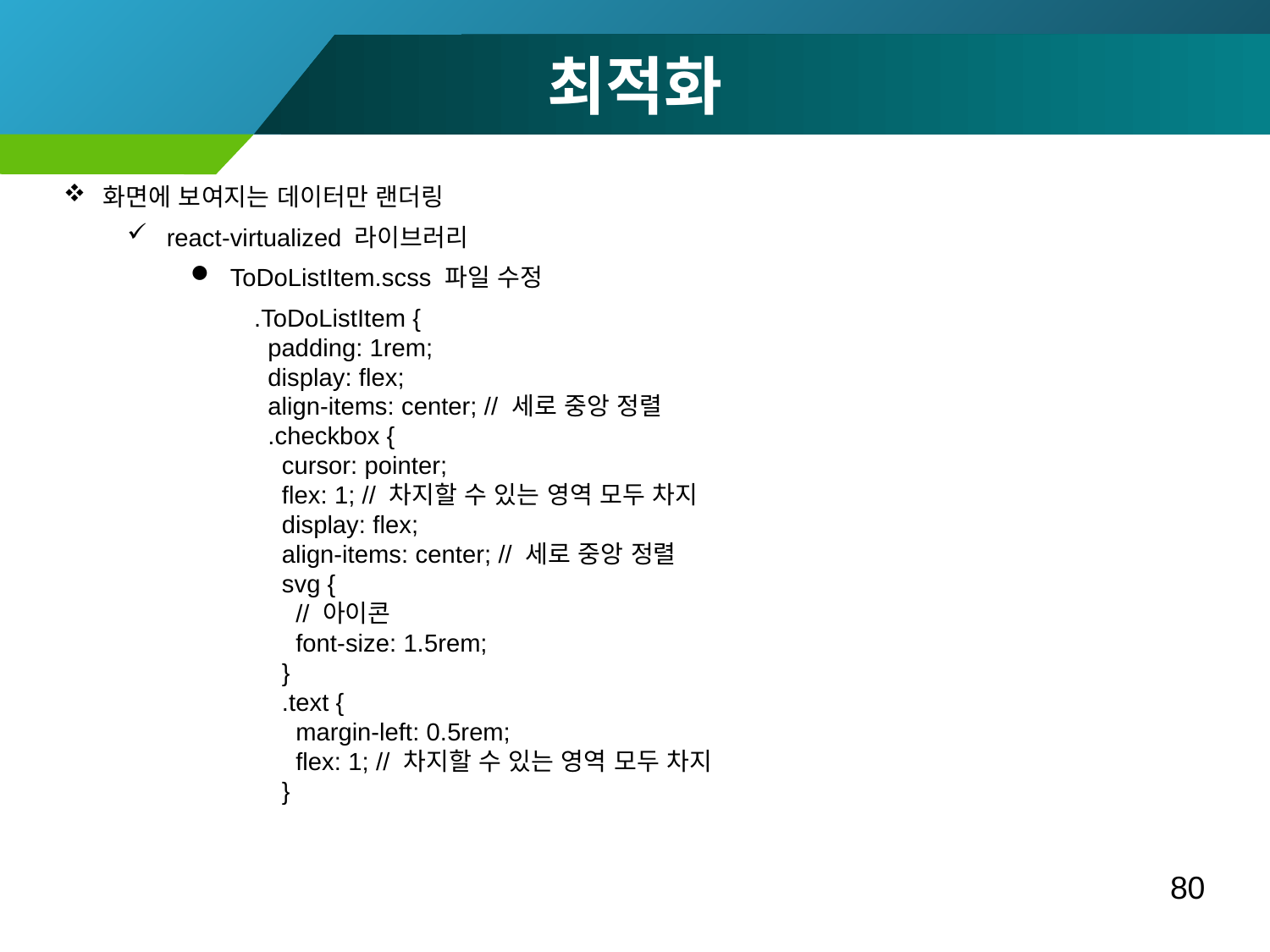

최적화
화면에 보여지는 데이터만 랜더링
react-virtualized 라이브러리
ToDoListItem.scss 파일 수정
.ToDoListItem {
  padding: 1rem;
  display: flex;
  align-items: center; // 세로 중앙 정렬
  .checkbox {
    cursor: pointer;
    flex: 1; // 차지할 수 있는 영역 모두 차지
    display: flex;
    align-items: center; // 세로 중앙 정렬
    svg {
      // 아이콘
      font-size: 1.5rem;
    }
    .text {
      margin-left: 0.5rem;
      flex: 1; // 차지할 수 있는 영역 모두 차지
    }

80